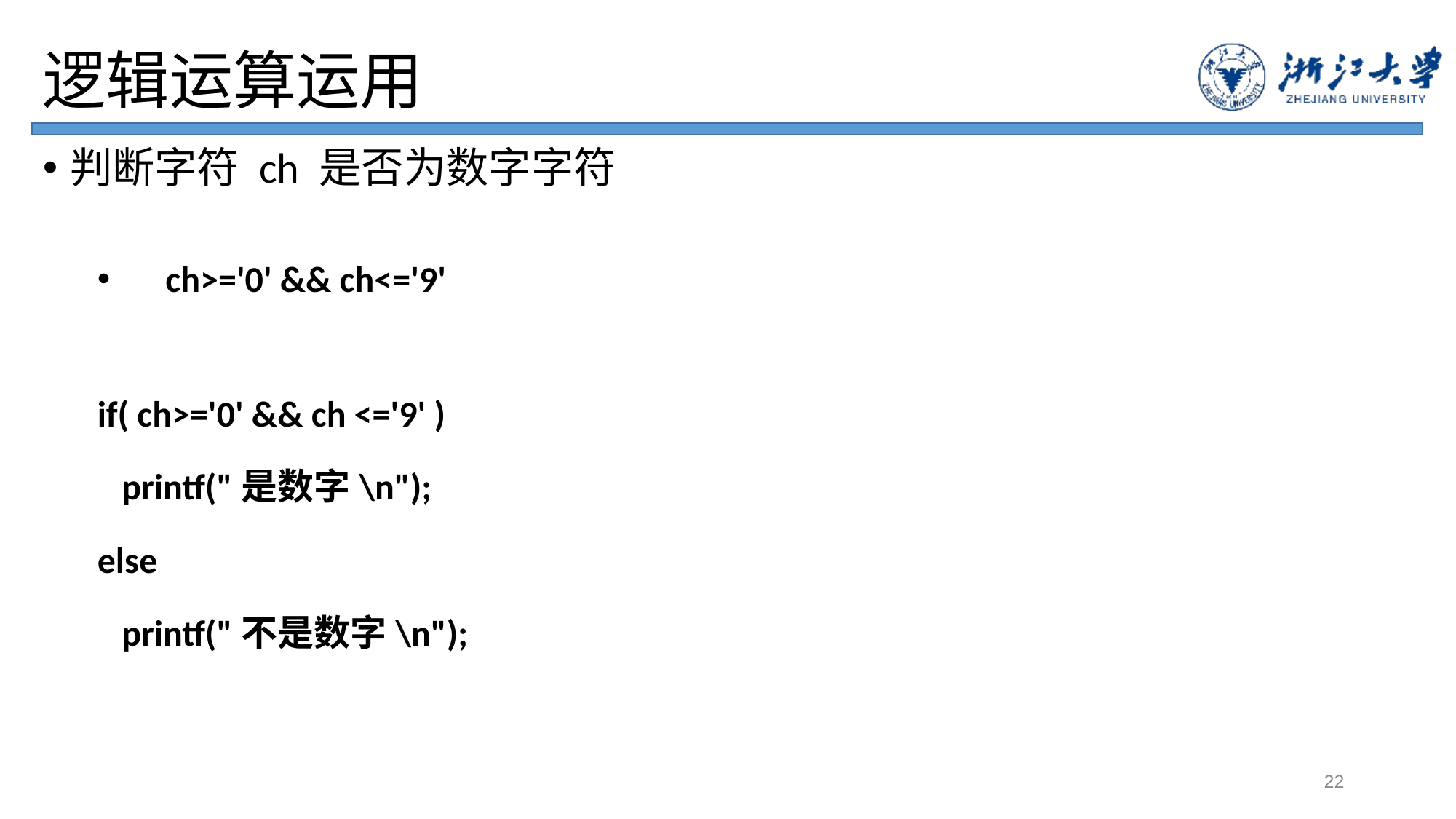

# 逻辑运算运用
判断字符 ch 是否为数字字符

     ch>='0' && ch<='9'

if( ch>='0' && ch <='9' )
   printf("是数字\n");
else
   printf("不是数字\n");

22